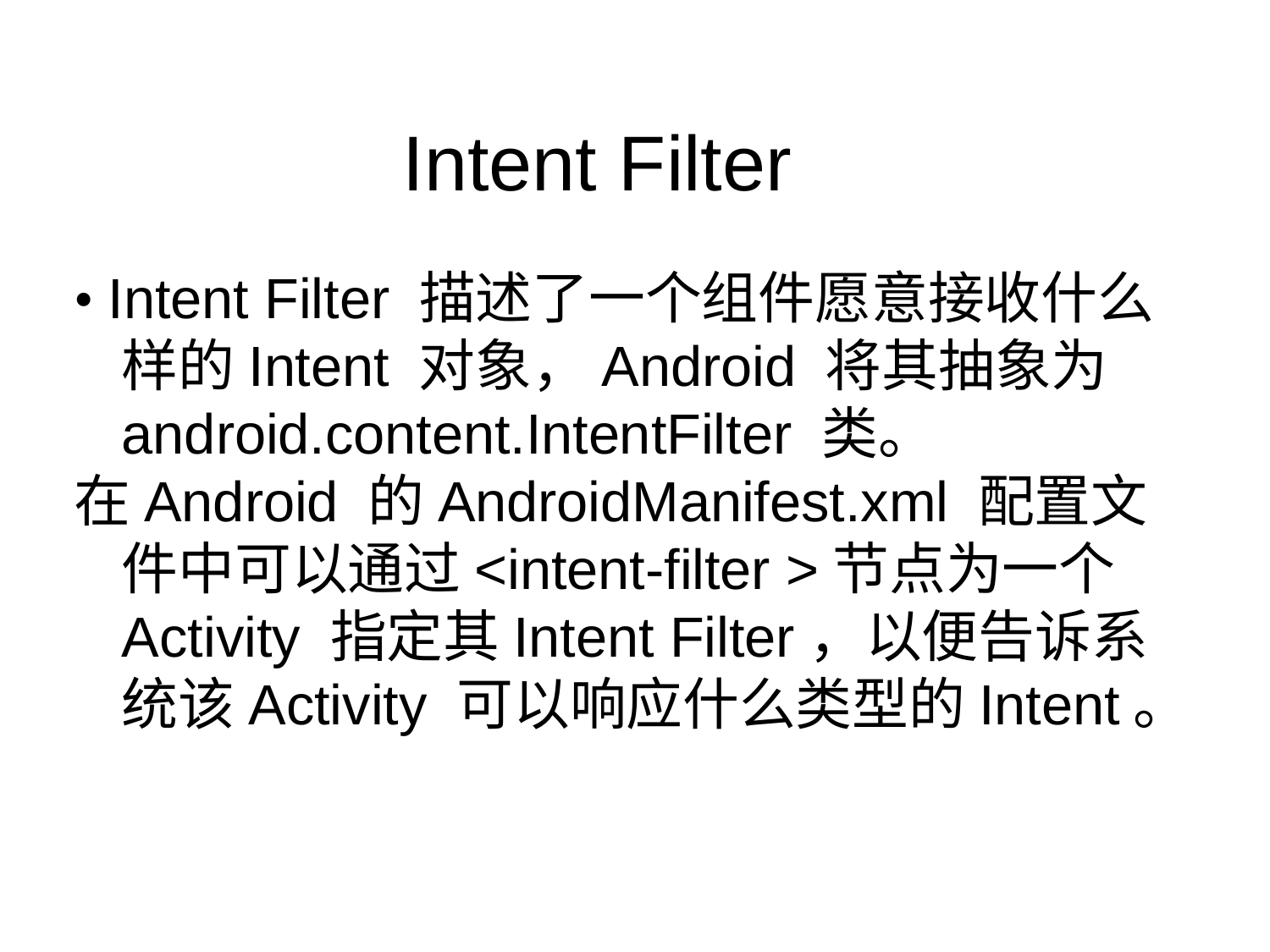

Intent Filter

• Intent Filter 描述了一个组件愿意接收什么
	样的Intent 对象，Android 将其抽象为
	android.content.IntentFilter 类。
在Android 的AndroidManifest.xml 配置文
	件中可以通过<intent-filter >节点为一个
	Activity 指定其Intent Filter，以便告诉系
	统该Activity 可以响应什么类型的Intent。